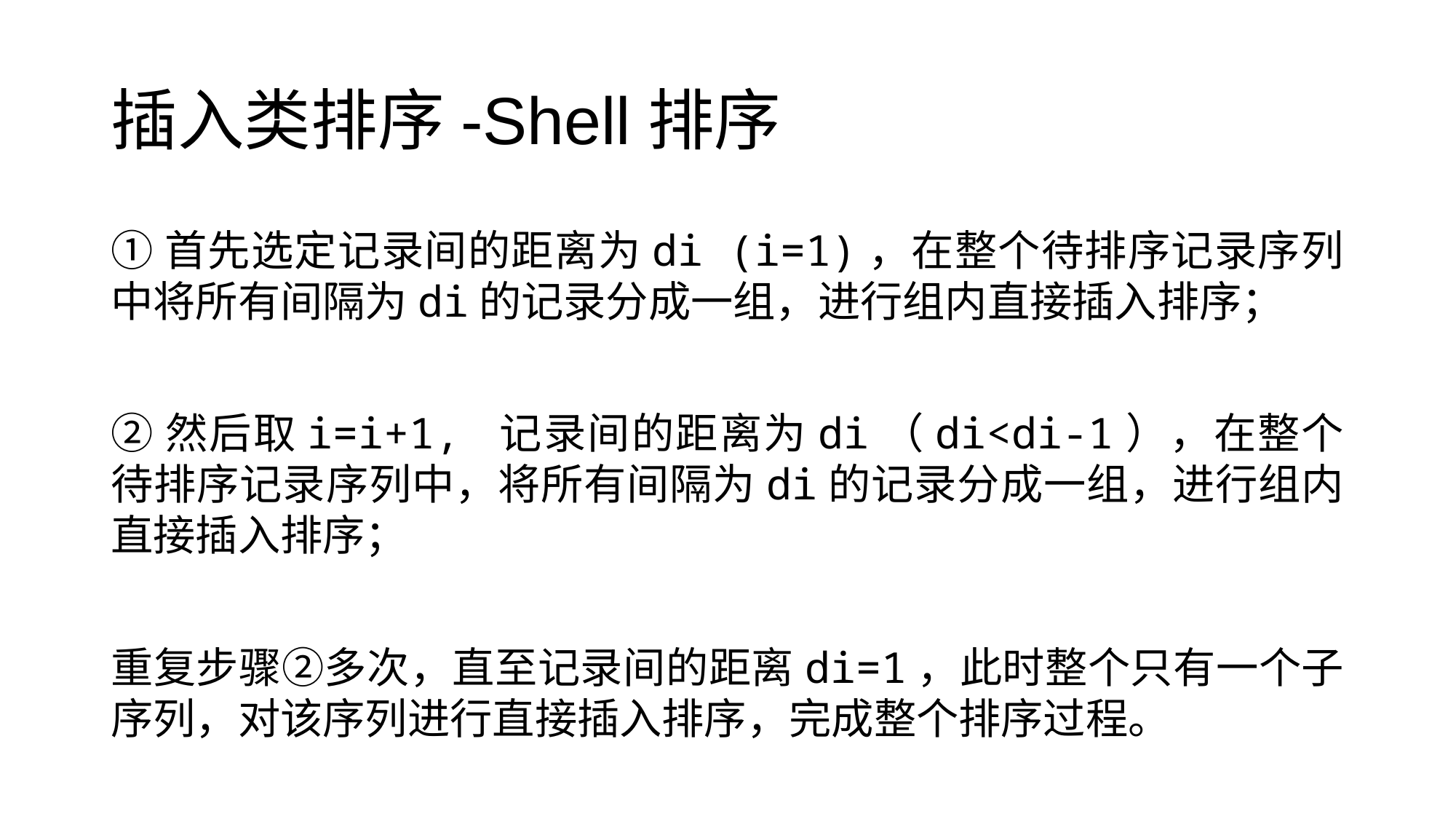

# 插入类排序-Shell排序
①首先选定记录间的距离为di (i=1)，在整个待排序记录序列中将所有间隔为di的记录分成一组，进行组内直接插入排序；

②然后取i=i+1, 记录间的距离为di（di<di-1），在整个待排序记录序列中，将所有间隔为di的记录分成一组，进行组内直接插入排序；

重复步骤②多次，直至记录间的距离di=1，此时整个只有一个子序列，对该序列进行直接插入排序，完成整个排序过程。